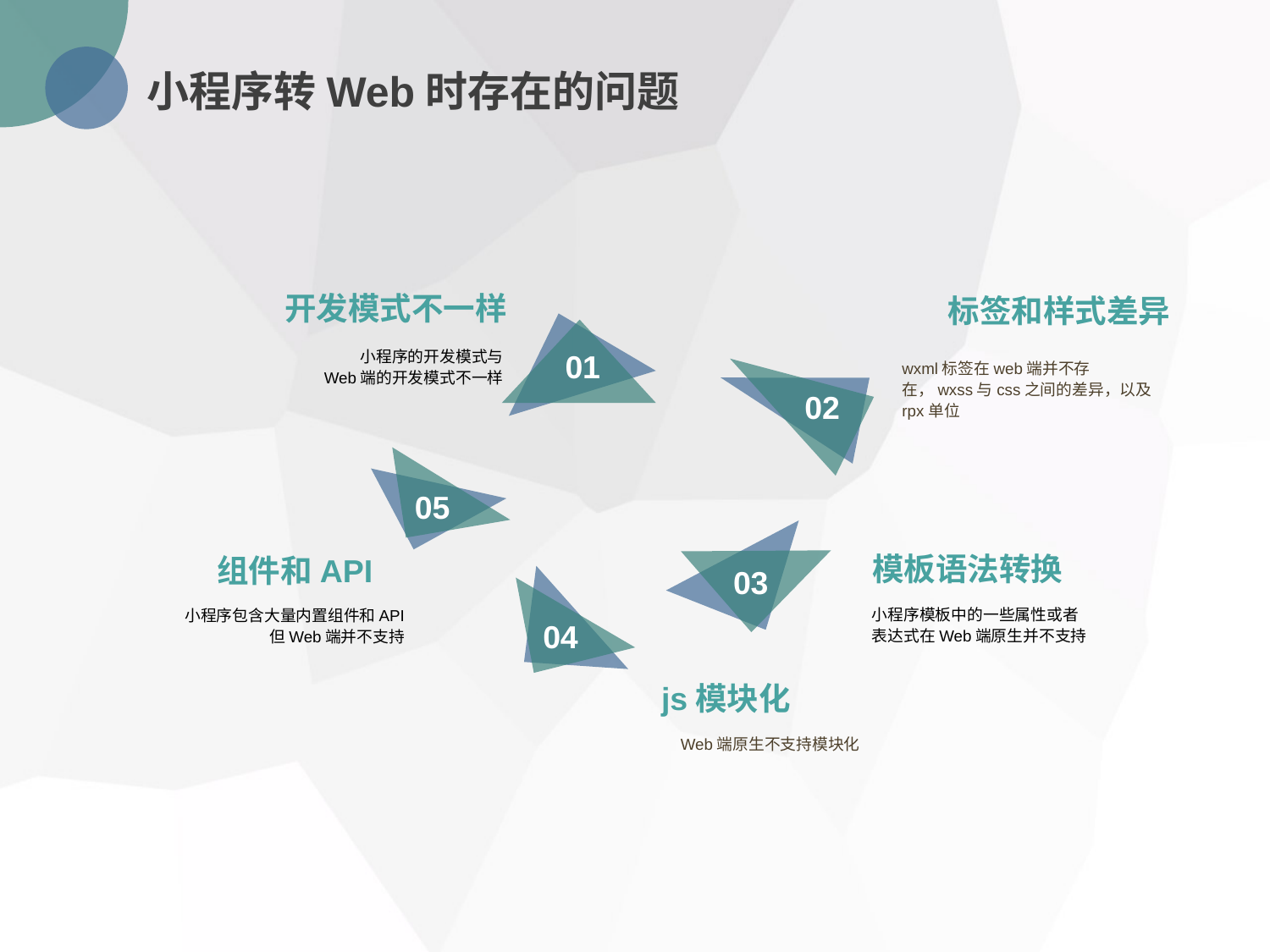

小程序转Web时存在的问题
开发模式不一样

小程序的开发模式与
Web端的开发模式不一样
01
	标签和样式差异
wxml标签在web端并不存在，wxss与css之间的差异，以及rpx单位

02

05
组件和API
小程序包含大量内置组件和API
但Web端并不支持
模板语法转换

03
小程序模板中的一些属性或者表达式在Web端原生并不支持

04
js模块化
Web端原生不支持模块化